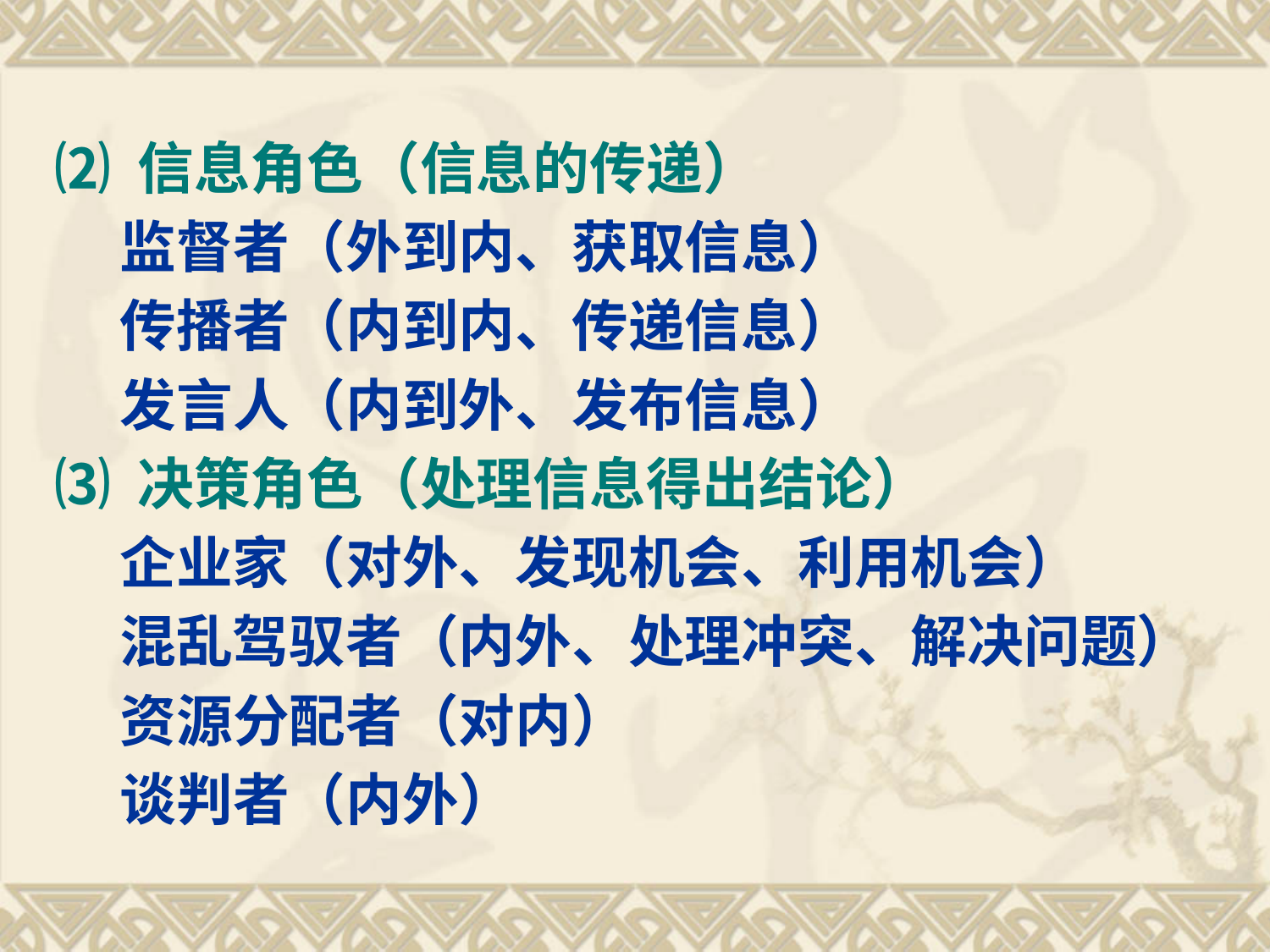

⑵ 信息角色（信息的传递）
    监督者（外到内、获取信息）
    传播者（内到内、传递信息）
    发言人（内到外、发布信息）
⑶ 决策角色（处理信息得出结论）
    企业家（对外、发现机会、利用机会）
    混乱驾驭者（内外、处理冲突、解决问题）
    资源分配者（对内）
    谈判者（内外）